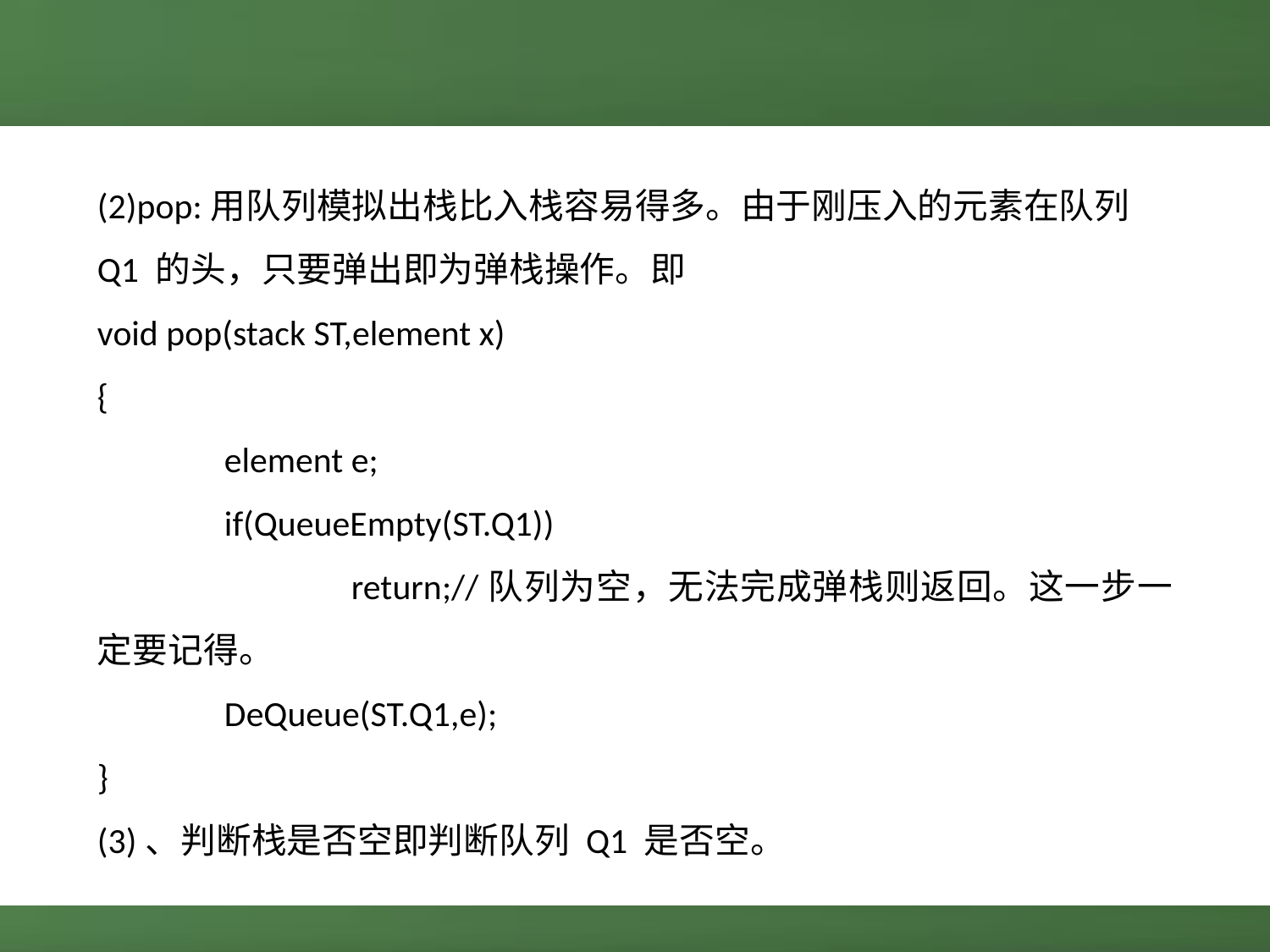

(2)pop:用队列模拟出栈比入栈容易得多。由于刚压入的元素在队列
Q1 的头，只要弹出即为弹栈操作。即
void pop(stack ST,element x)
{
	element e;
	if(QueueEmpty(ST.Q1))
		return;//队列为空，无法完成弹栈则返回。这一步一定要记得。
	DeQueue(ST.Q1,e);
}
(3)、判断栈是否空即判断队列 Q1 是否空。